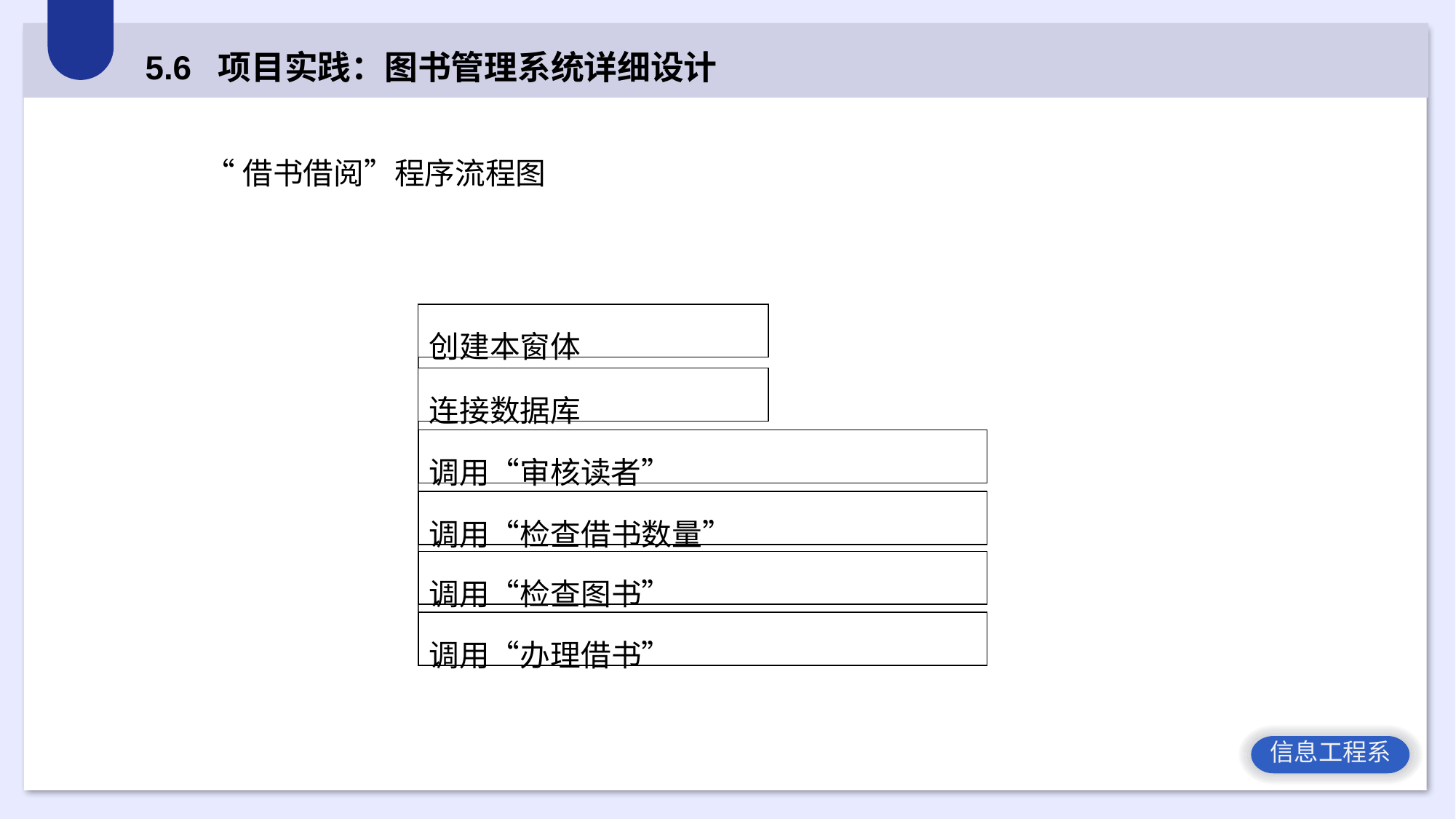

5.6  项目实践：图书管理系统详细设计
“借书借阅”程序流程图
创建本窗体

连接数据库
调用“审核读者”

调用“检查借书数量”

调用“检查图书”
调用“办理借书”